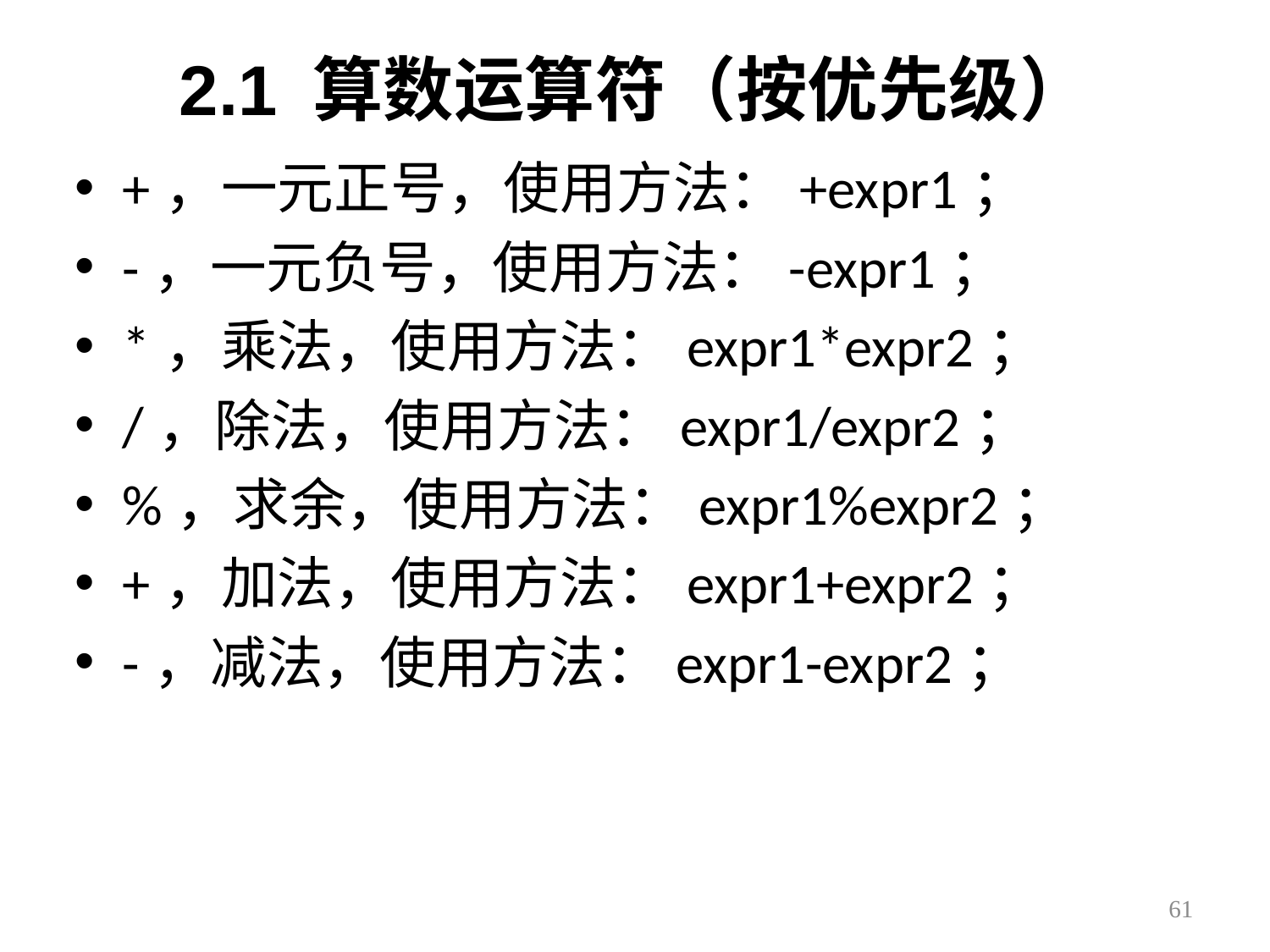

# 2.1 算数运算符（按优先级）
+，一元正号，使用方法：+expr1；
-，一元负号，使用方法：-expr1；
*，乘法，使用方法：expr1*expr2；
/，除法，使用方法：expr1/expr2；
%，求余，使用方法：expr1%expr2；
+，加法，使用方法：expr1+expr2；
-，减法，使用方法：expr1-expr2；
61